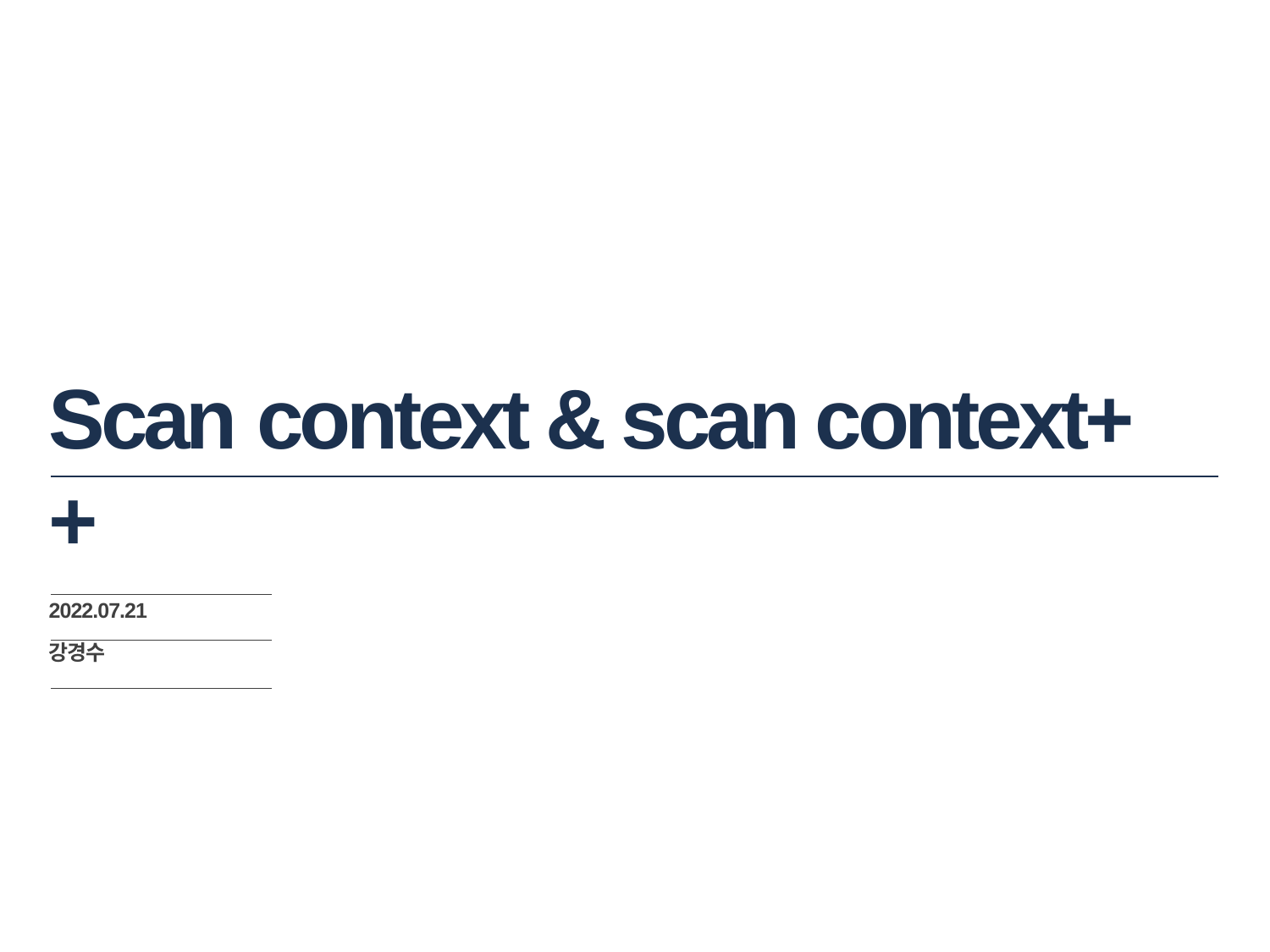

# Scan context & scan context++

2022.07.21
강경수